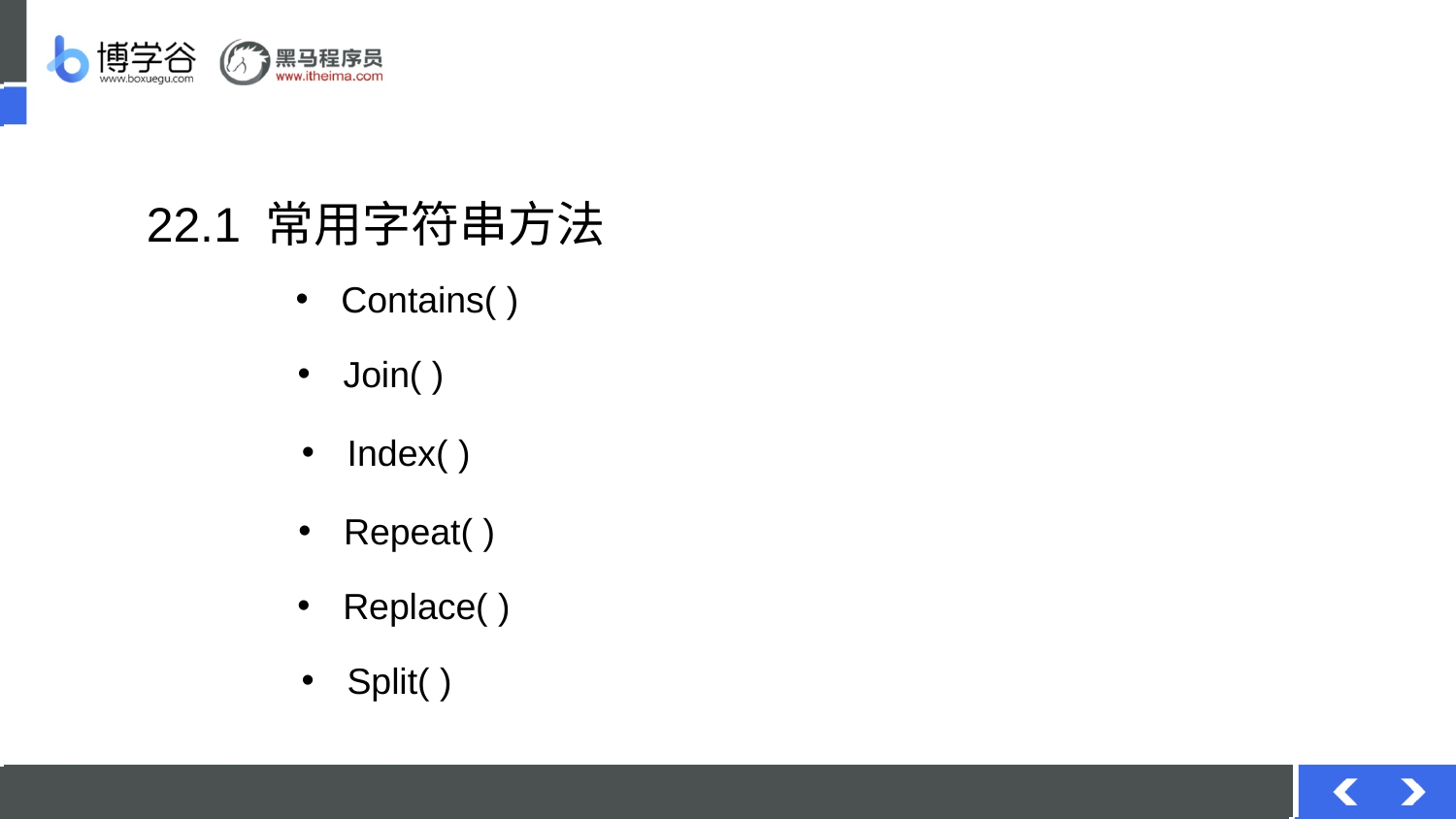

# 22.1 常用字符串方法
Contains( )
Join( )
Index( )
Repeat( )
Replace( )
Split( )